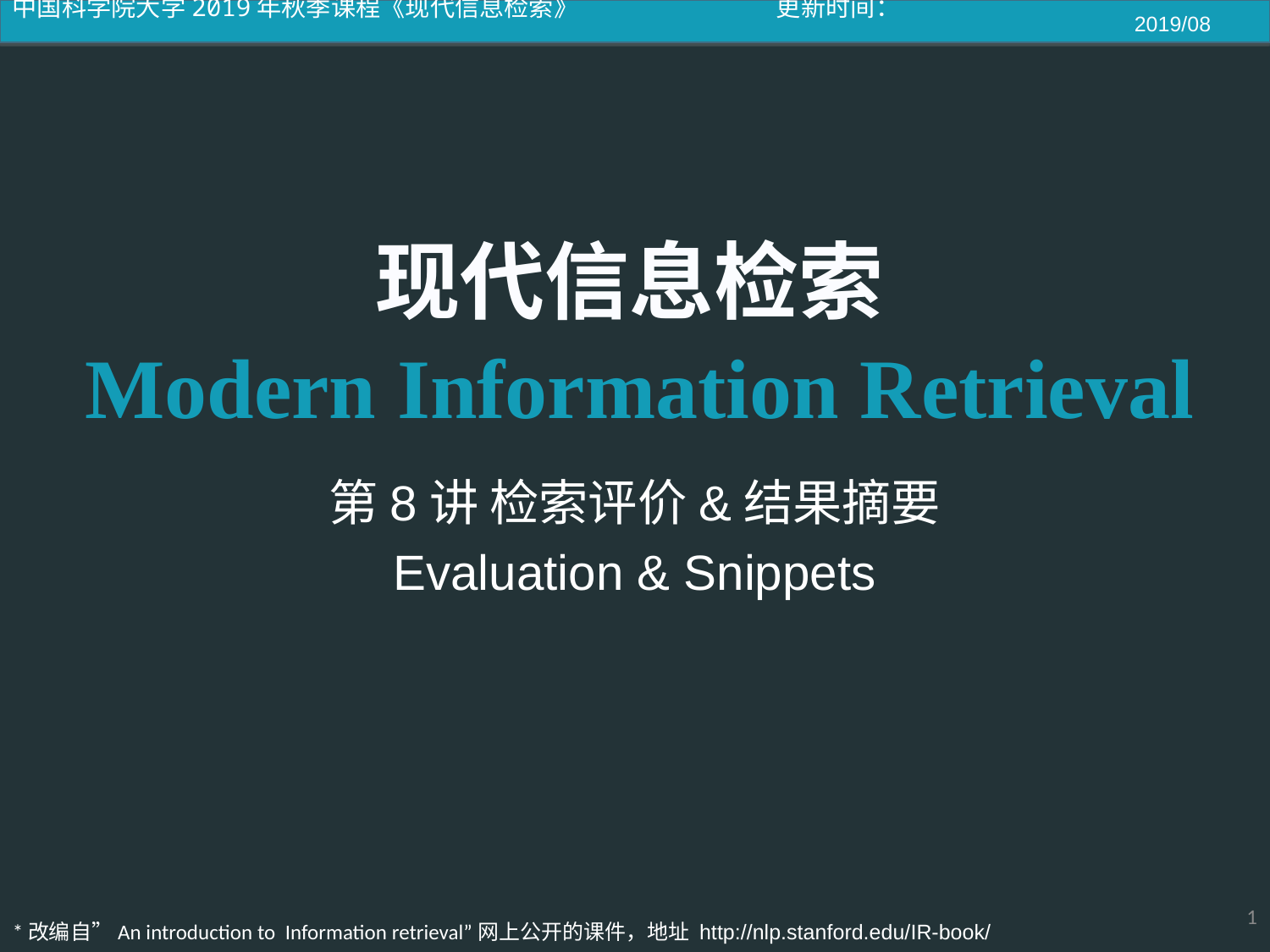

2019/08
第8讲 检索评价&结果摘要
Evaluation & Snippets
1